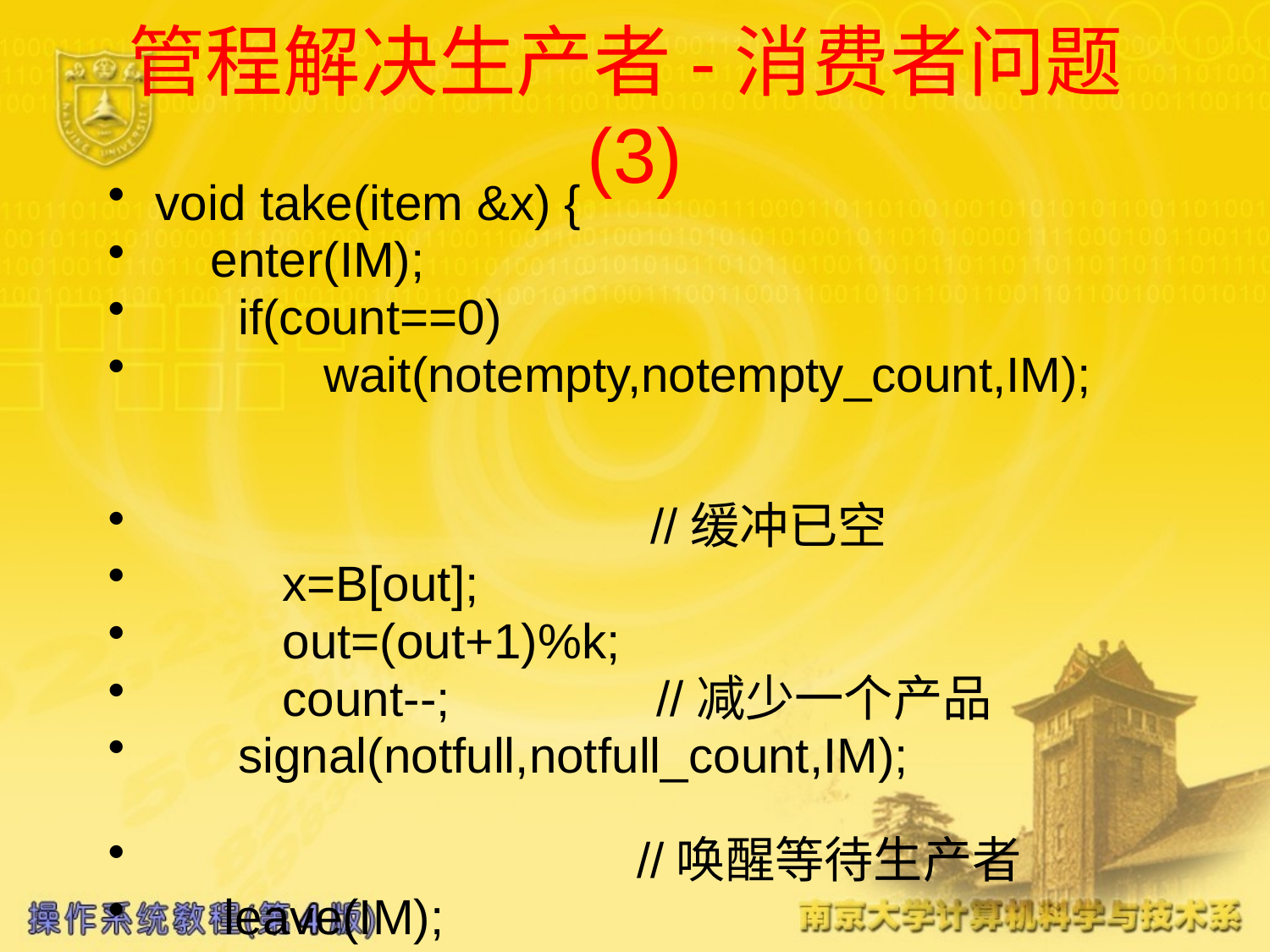

# 管程解决生产者-消费者问题(3)
void take(item &x) {
    enter(IM);
      if(count==0)
	   wait(notempty,notempty_count,IM);
                                    //缓冲已空
	x=B[out];
	out=(out+1)%k;
	count--;               //减少一个产品
      signal(notfull,notfull_count,IM);
                                   //唤醒等待生产者
     leave(IM);
}